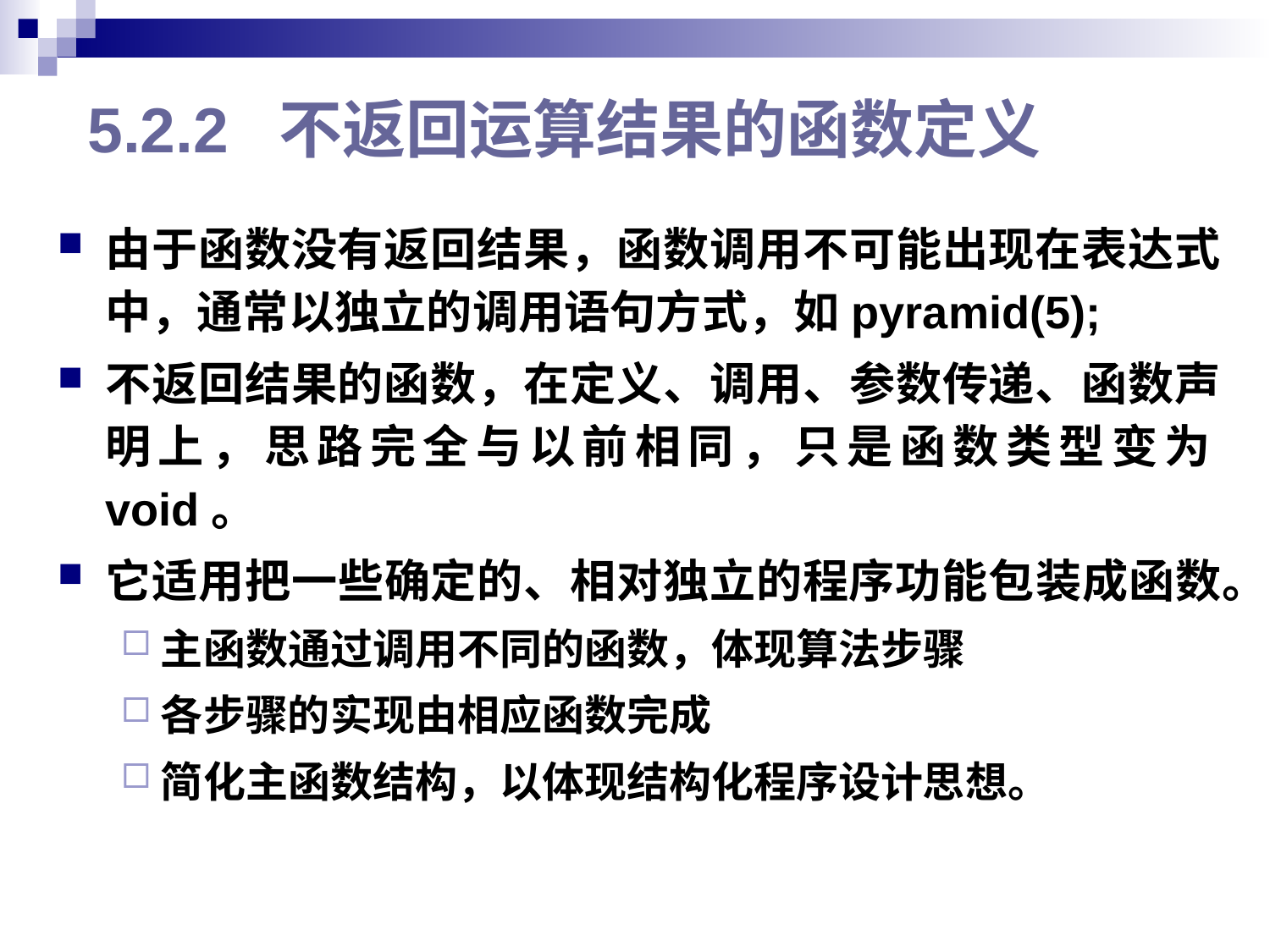

# 5.2.2  不返回运算结果的函数定义
由于函数没有返回结果，函数调用不可能出现在表达式中，通常以独立的调用语句方式，如pyramid(5);
不返回结果的函数，在定义、调用、参数传递、函数声明上，思路完全与以前相同，只是函数类型变为void。
它适用把一些确定的、相对独立的程序功能包装成函数。
主函数通过调用不同的函数，体现算法步骤
各步骤的实现由相应函数完成
简化主函数结构，以体现结构化程序设计思想。